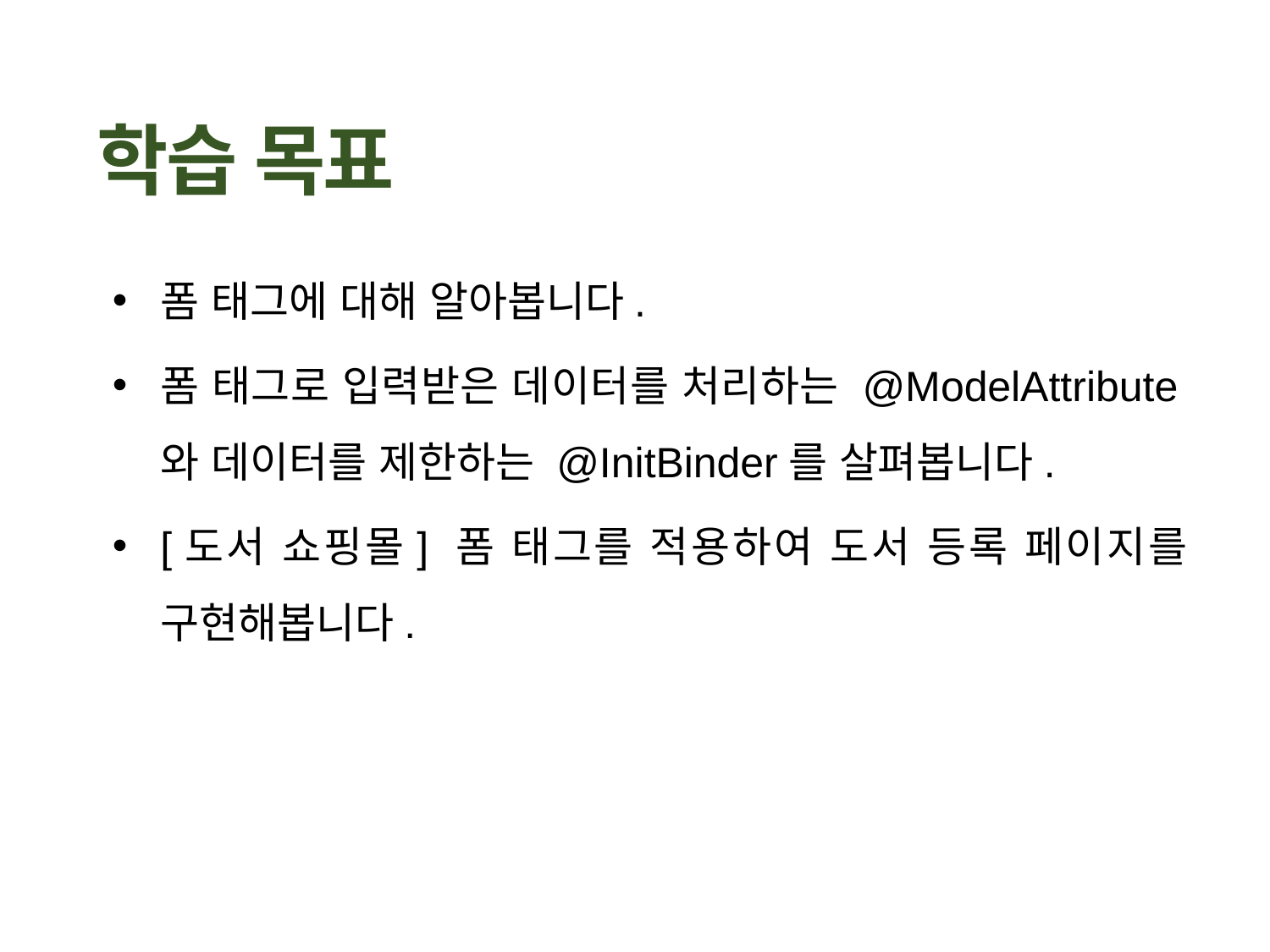

폼 태그에 대해 알아봅니다.
폼 태그로 입력받은 데이터를 처리하는 @ModelAttribute와 데이터를 제한하는 @InitBinder를 살펴봅니다.
[도서 쇼핑몰] 폼 태그를 적용하여 도서 등록 페이지를 구현해봅니다.